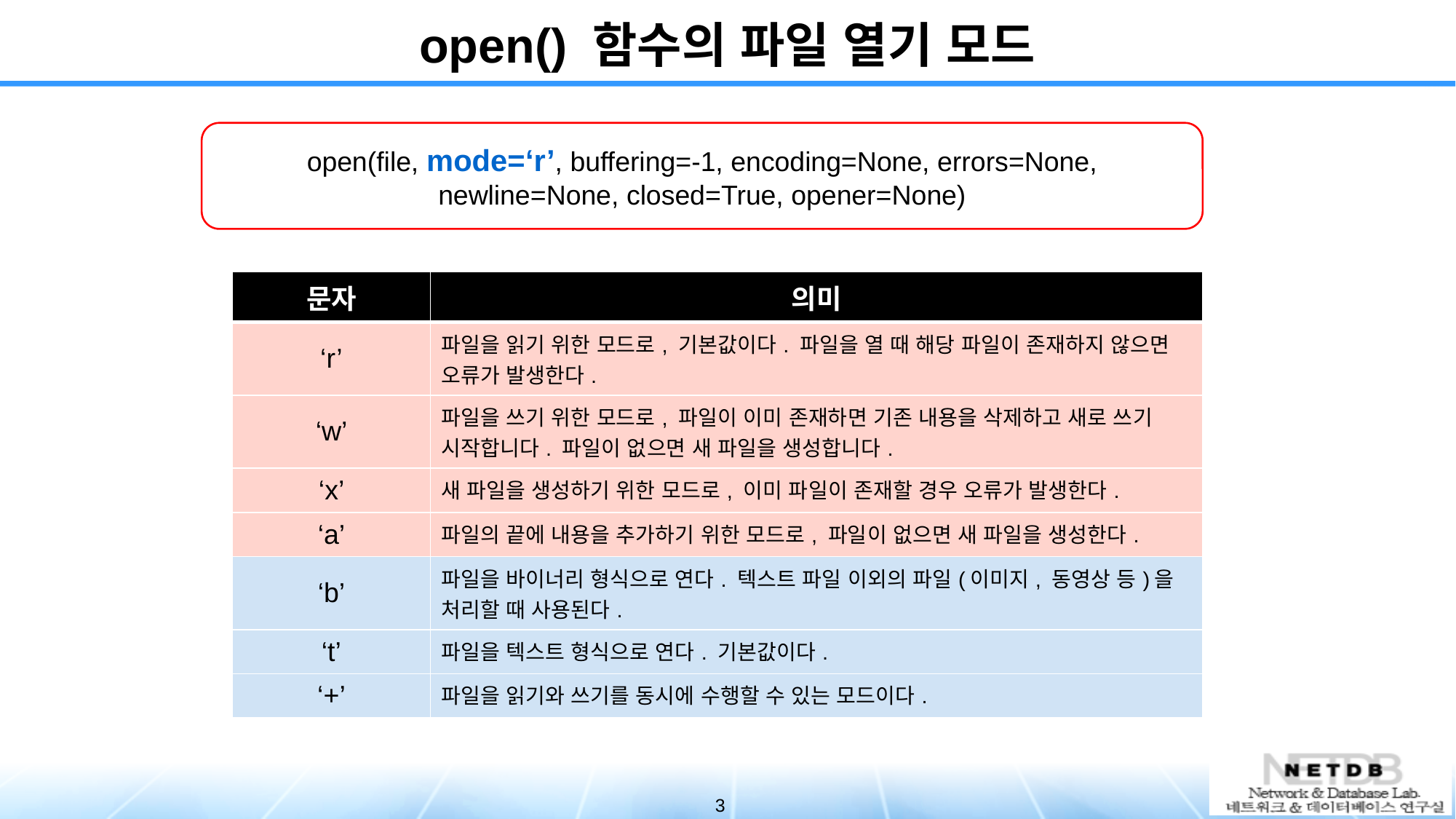

# open() 함수의 파일 열기 모드
open(file, mode=‘r’, buffering=-1, encoding=None, errors=None, newline=None, closed=True, opener=None)
| 문자 | 의미 |
| --- | --- |
| ‘r’ | 파일을 읽기 위한 모드로, 기본값이다. 파일을 열 때 해당 파일이 존재하지 않으면 오류가 발생한다. |
| ‘w’ | 파일을 쓰기 위한 모드로, 파일이 이미 존재하면 기존 내용을 삭제하고 새로 쓰기 시작합니다. 파일이 없으면 새 파일을 생성합니다. |
| ‘x’ | 새 파일을 생성하기 위한 모드로, 이미 파일이 존재할 경우 오류가 발생한다. |
| ‘a’ | 파일의 끝에 내용을 추가하기 위한 모드로, 파일이 없으면 새 파일을 생성한다. |
| ‘b’ | 파일을 바이너리 형식으로 연다. 텍스트 파일 이외의 파일(이미지, 동영상 등)을 처리할 때 사용된다. |
| ‘t’ | 파일을 텍스트 형식으로 연다. 기본값이다. |
| ‘+’ | 파일을 읽기와 쓰기를 동시에 수행할 수 있는 모드이다. |